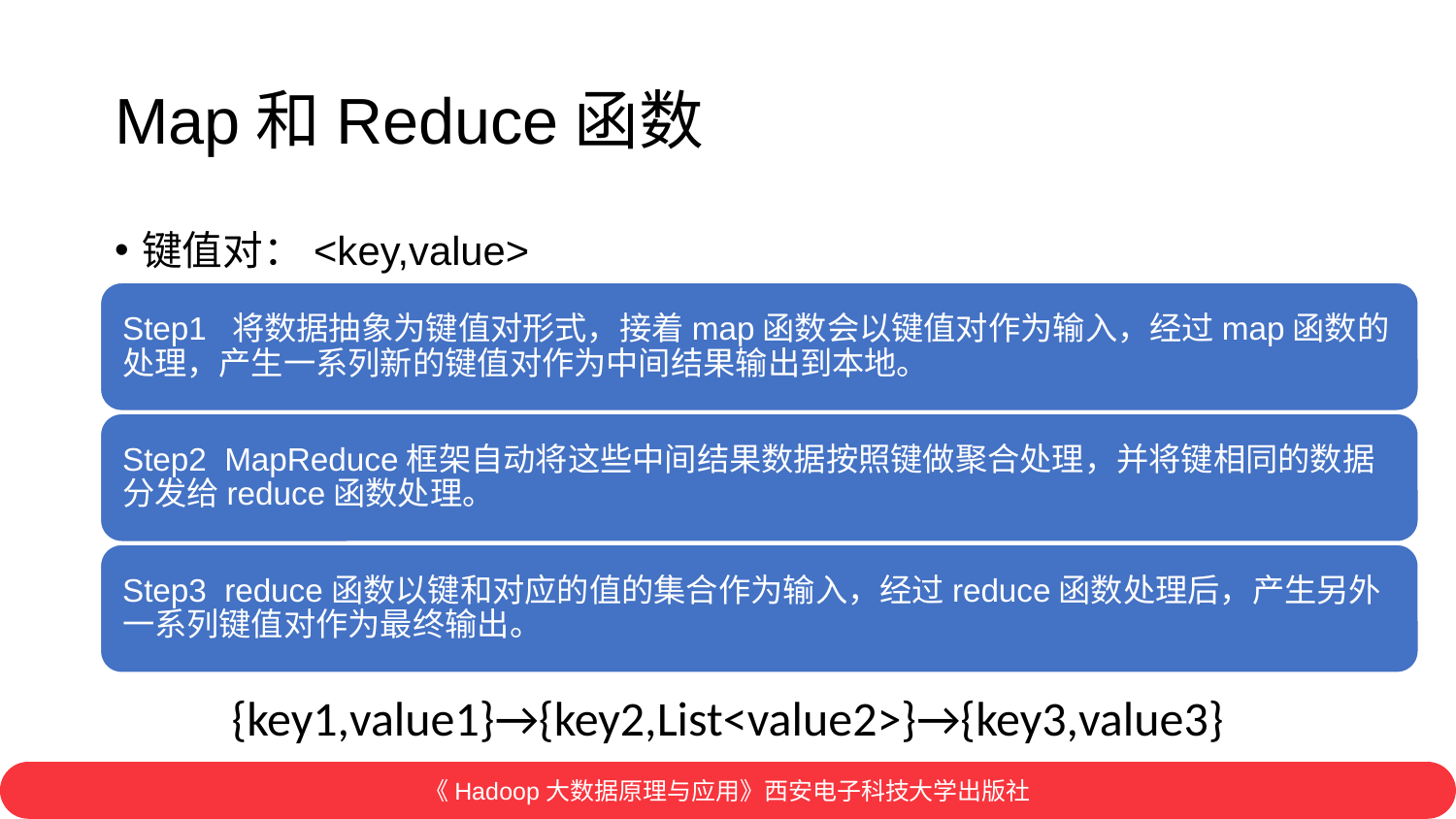

# Map和Reduce函数
键值对：<key,value>

Step1  将数据抽象为键值对形式，接着map函数会以键值对作为输入，经过map函数的处理，产生一系列新的键值对作为中间结果输出到本地。
Step2  MapReduce框架自动将这些中间结果数据按照键做聚合处理，并将键相同的数据分发给reduce函数处理。
Step3  reduce函数以键和对应的值的集合作为输入，经过reduce函数处理后，产生另外一系列键值对作为最终输出。
{key1,value1}→{key2,List<value2>}→{key3,value3}